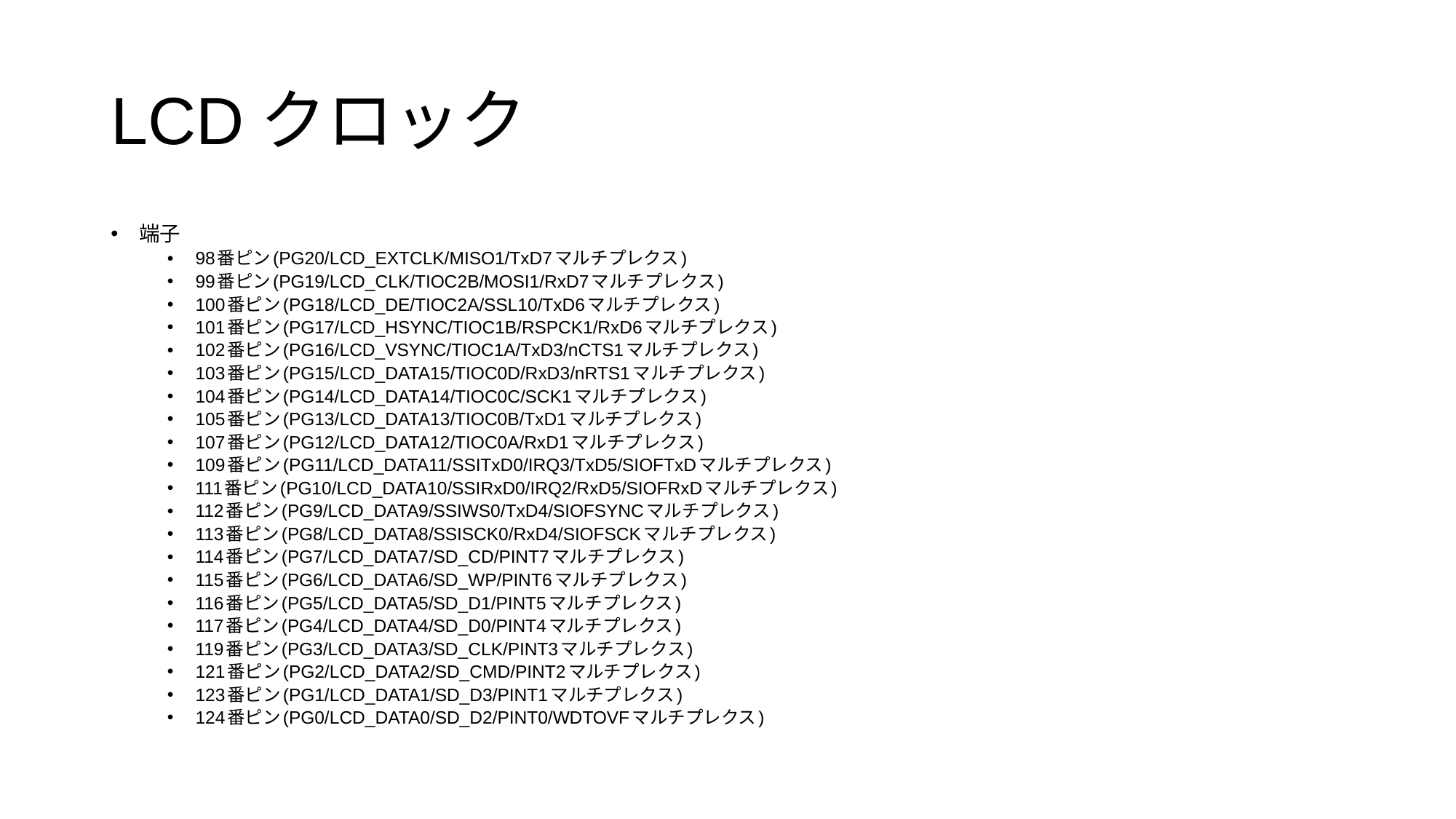

# LCDクロック
端子
98番ピン(PG20/LCD_EXTCLK/MISO1/TxD7マルチプレクス)
99番ピン(PG19/LCD_CLK/TIOC2B/MOSI1/RxD7マルチプレクス)
100番ピン(PG18/LCD_DE/TIOC2A/SSL10/TxD6マルチプレクス)
101番ピン(PG17/LCD_HSYNC/TIOC1B/RSPCK1/RxD6マルチプレクス)
102番ピン(PG16/LCD_VSYNC/TIOC1A/TxD3/nCTS1マルチプレクス)
103番ピン(PG15/LCD_DATA15/TIOC0D/RxD3/nRTS1マルチプレクス)
104番ピン(PG14/LCD_DATA14/TIOC0C/SCK1マルチプレクス)
105番ピン(PG13/LCD_DATA13/TIOC0B/TxD1マルチプレクス)
107番ピン(PG12/LCD_DATA12/TIOC0A/RxD1マルチプレクス)
109番ピン(PG11/LCD_DATA11/SSITxD0/IRQ3/TxD5/SIOFTxDマルチプレクス)
111番ピン(PG10/LCD_DATA10/SSIRxD0/IRQ2/RxD5/SIOFRxDマルチプレクス)
112番ピン(PG9/LCD_DATA9/SSIWS0/TxD4/SIOFSYNCマルチプレクス)
113番ピン(PG8/LCD_DATA8/SSISCK0/RxD4/SIOFSCKマルチプレクス)
114番ピン(PG7/LCD_DATA7/SD_CD/PINT7マルチプレクス)
115番ピン(PG6/LCD_DATA6/SD_WP/PINT6マルチプレクス)
116番ピン(PG5/LCD_DATA5/SD_D1/PINT5マルチプレクス)
117番ピン(PG4/LCD_DATA4/SD_D0/PINT4マルチプレクス)
119番ピン(PG3/LCD_DATA3/SD_CLK/PINT3マルチプレクス)
121番ピン(PG2/LCD_DATA2/SD_CMD/PINT2マルチプレクス)
123番ピン(PG1/LCD_DATA1/SD_D3/PINT1マルチプレクス)
124番ピン(PG0/LCD_DATA0/SD_D2/PINT0/WDTOVFマルチプレクス)